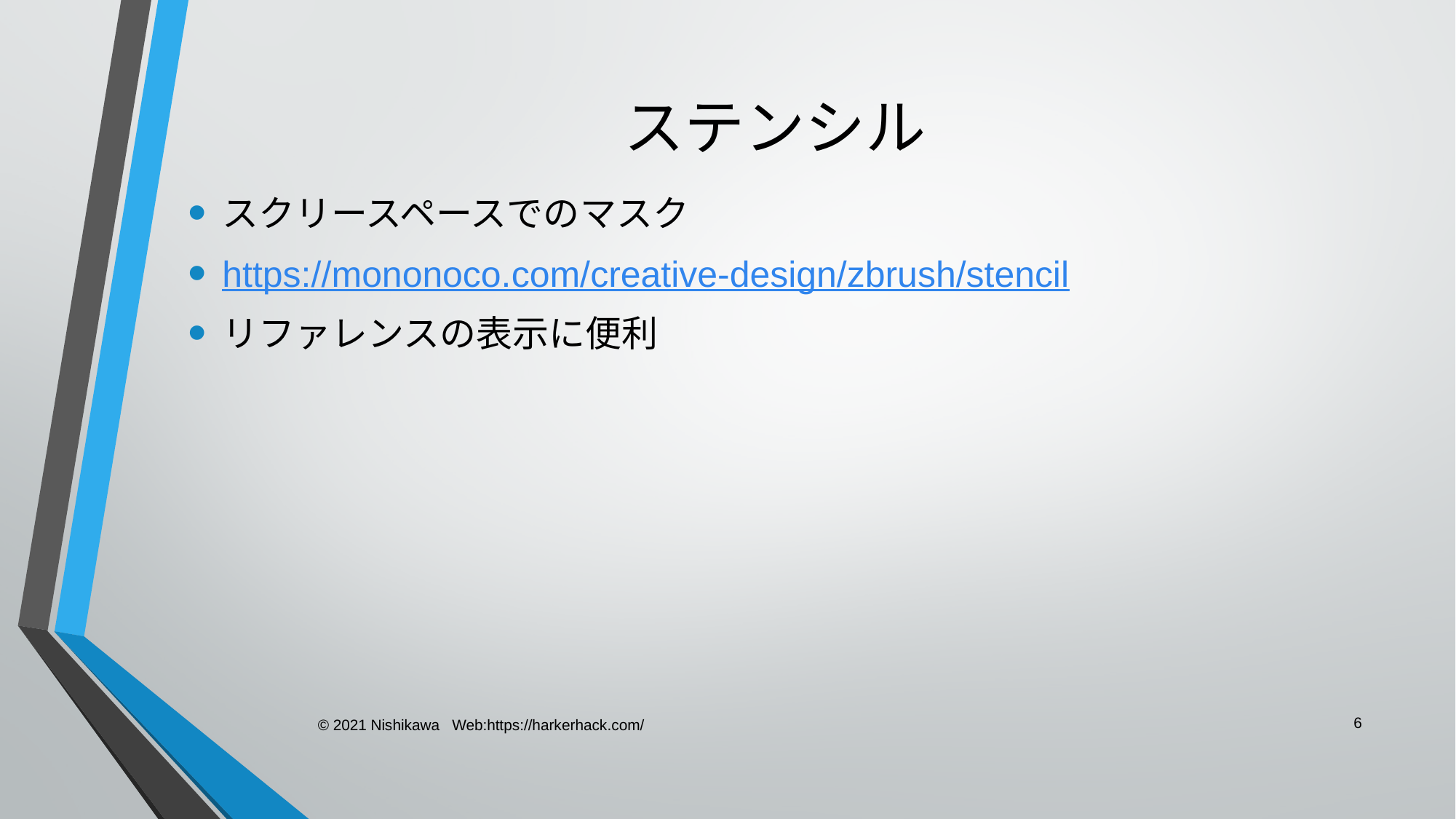

# ステンシル
スクリースペースでのマスク
https://mononoco.com/creative-design/zbrush/stencil
リファレンスの表示に便利

6
© 2021 Nishikawa   Web:https://harkerhack.com/